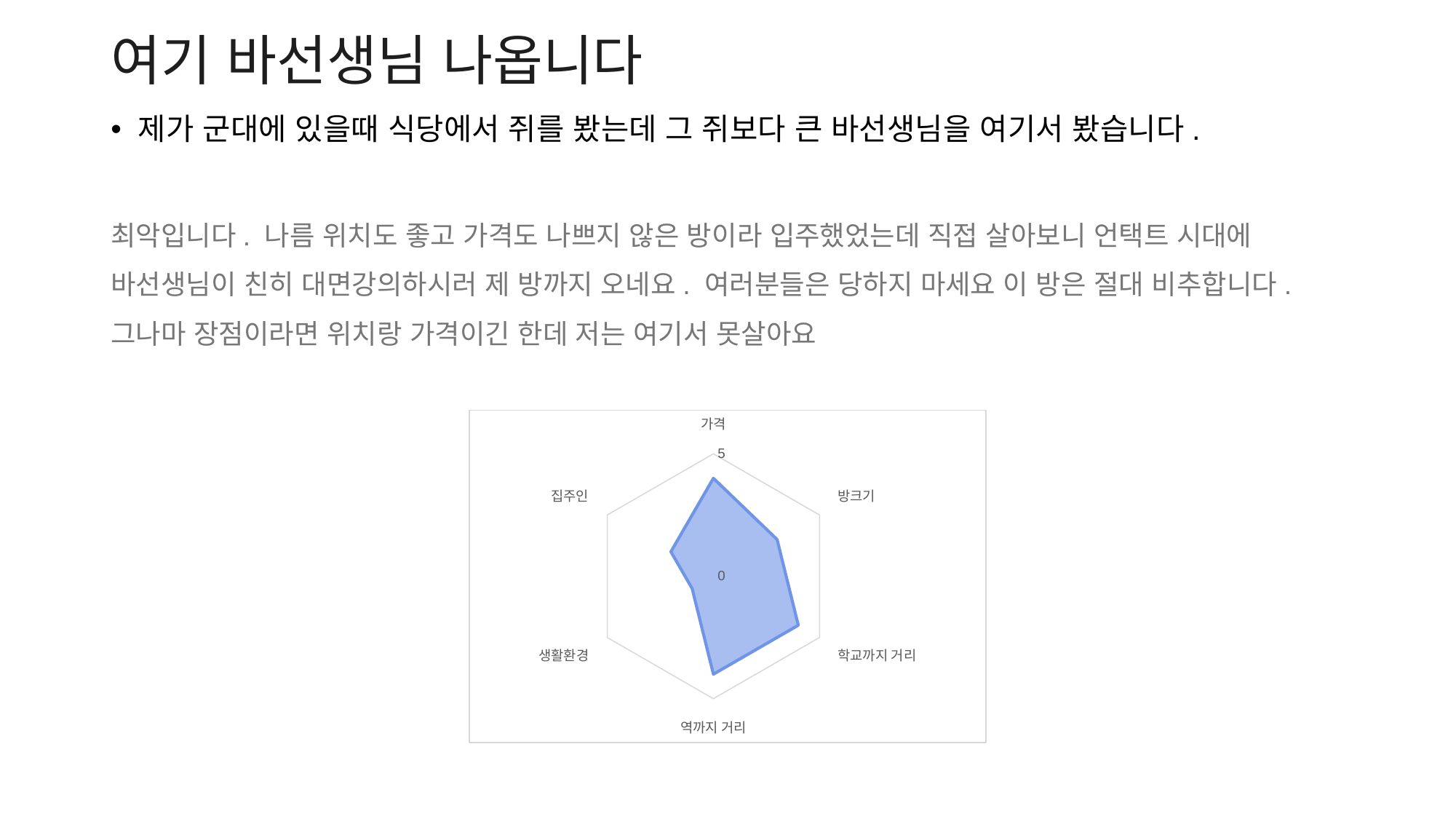

# 여기 바선생님 나옵니다
제가 군대에 있을때 식당에서 쥐를 봤는데 그 쥐보다 큰 바선생님을 여기서 봤습니다.
최악입니다. 나름 위치도 좋고 가격도 나쁘지 않은 방이라 입주했었는데 직접 살아보니 언택트 시대에 바선생님이 친히 대면강의하시러 제 방까지 오네요. 여러분들은 당하지 마세요 이 방은 절대 비추합니다. 그나마 장점이라면 위치랑 가격이긴 한데 저는 여기서 못살아요

### Chart

| Category |  |
|---|---|
| 가격 | 4.0 |
| 방크기 | 3.0 |
| 학교까지 거리 | 4.0 |
| 역까지 거리 | 4.0 |
| 생활환경 | 1.0 |
| 집주인 | 2.0 |